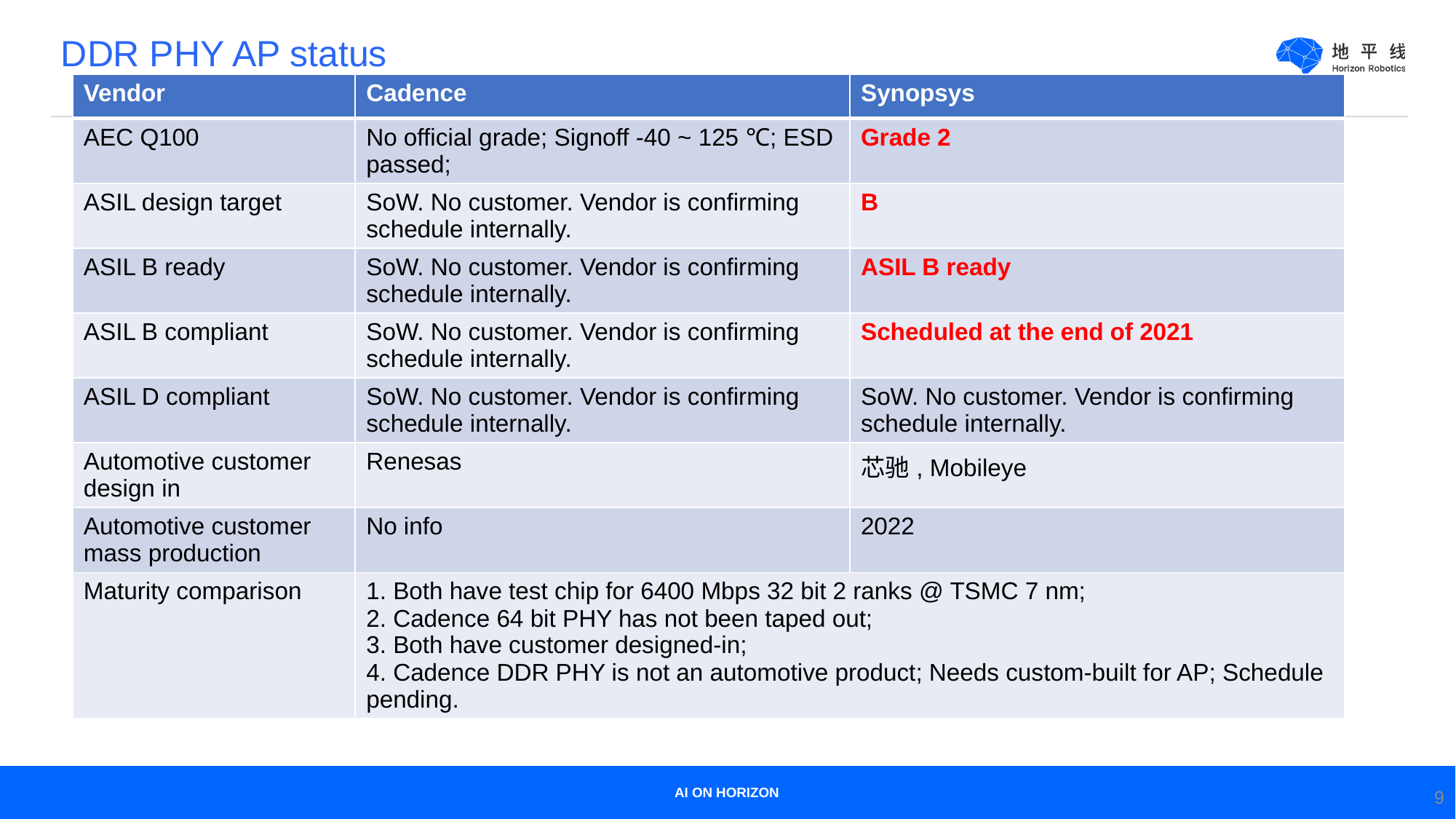

# DDR PHY AP status
| Vendor | Cadence | Synopsys |
| --- | --- | --- |
| AEC Q100 | No official grade; Signoff -40 ~ 125 ℃; ESD passed; | Grade 2 |
| ASIL design target | SoW. No customer. Vendor is confirming schedule internally. | B |
| ASIL B ready | SoW. No customer. Vendor is confirming schedule internally. | ASIL B ready |
| ASIL B compliant | SoW. No customer. Vendor is confirming schedule internally. | Scheduled at the end of 2021 |
| ASIL D compliant | SoW. No customer. Vendor is confirming schedule internally. | SoW. No customer. Vendor is confirming schedule internally. |
| Automotive customer design in | Renesas | 芯驰, Mobileye |
| Automotive customer mass production | No info | 2022 |
| Maturity comparison | 1. Both have test chip for 6400 Mbps 32 bit 2 ranks @ TSMC 7 nm; 2. Cadence 64 bit PHY has not been taped out; 3. Both have customer designed-in; 4. Cadence DDR PHY is not an automotive product; Needs custom-built for AP; Schedule pending. |  |
9